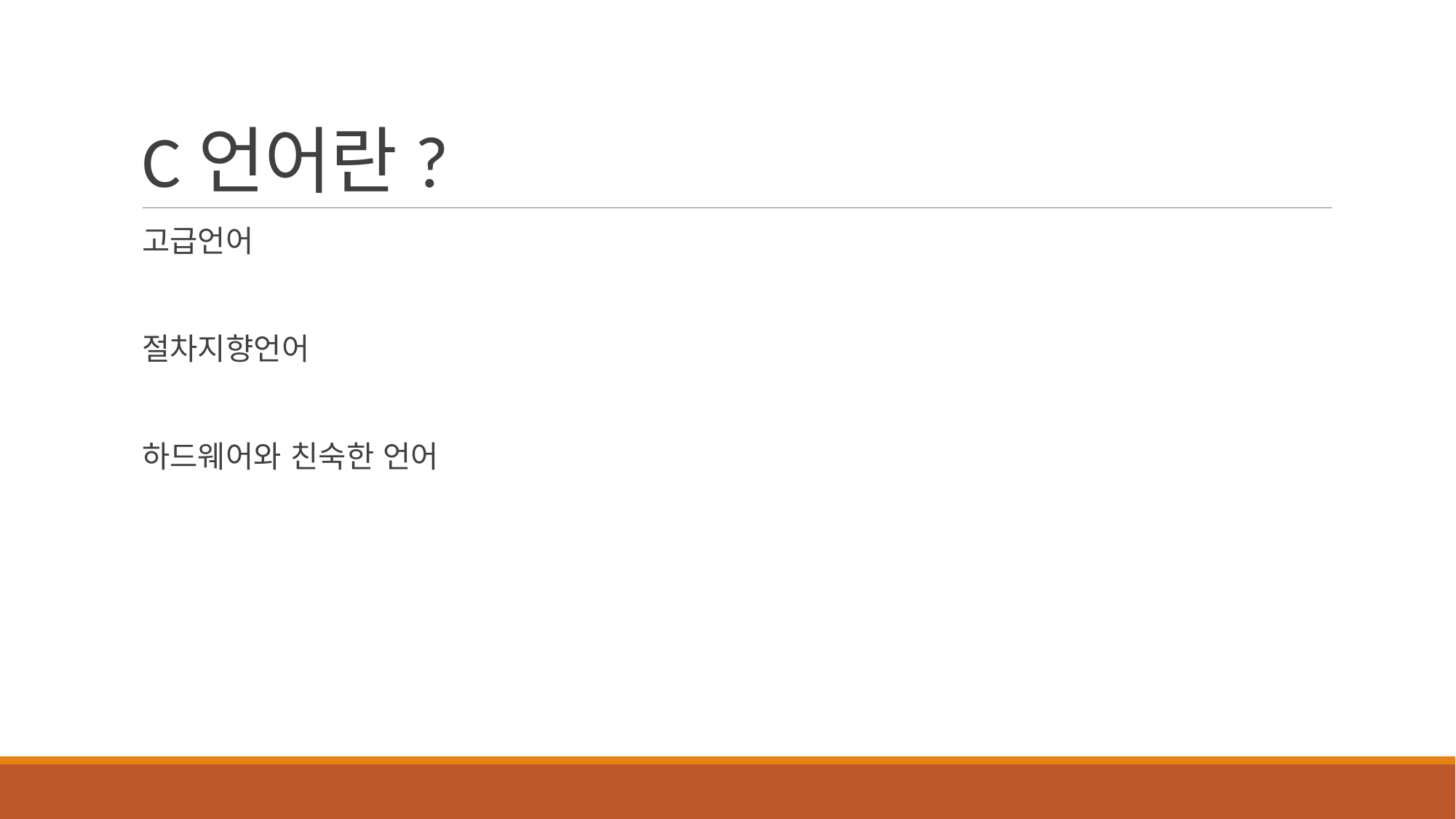

# C언어란?
고급언어

절차지향언어

하드웨어와 친숙한 언어